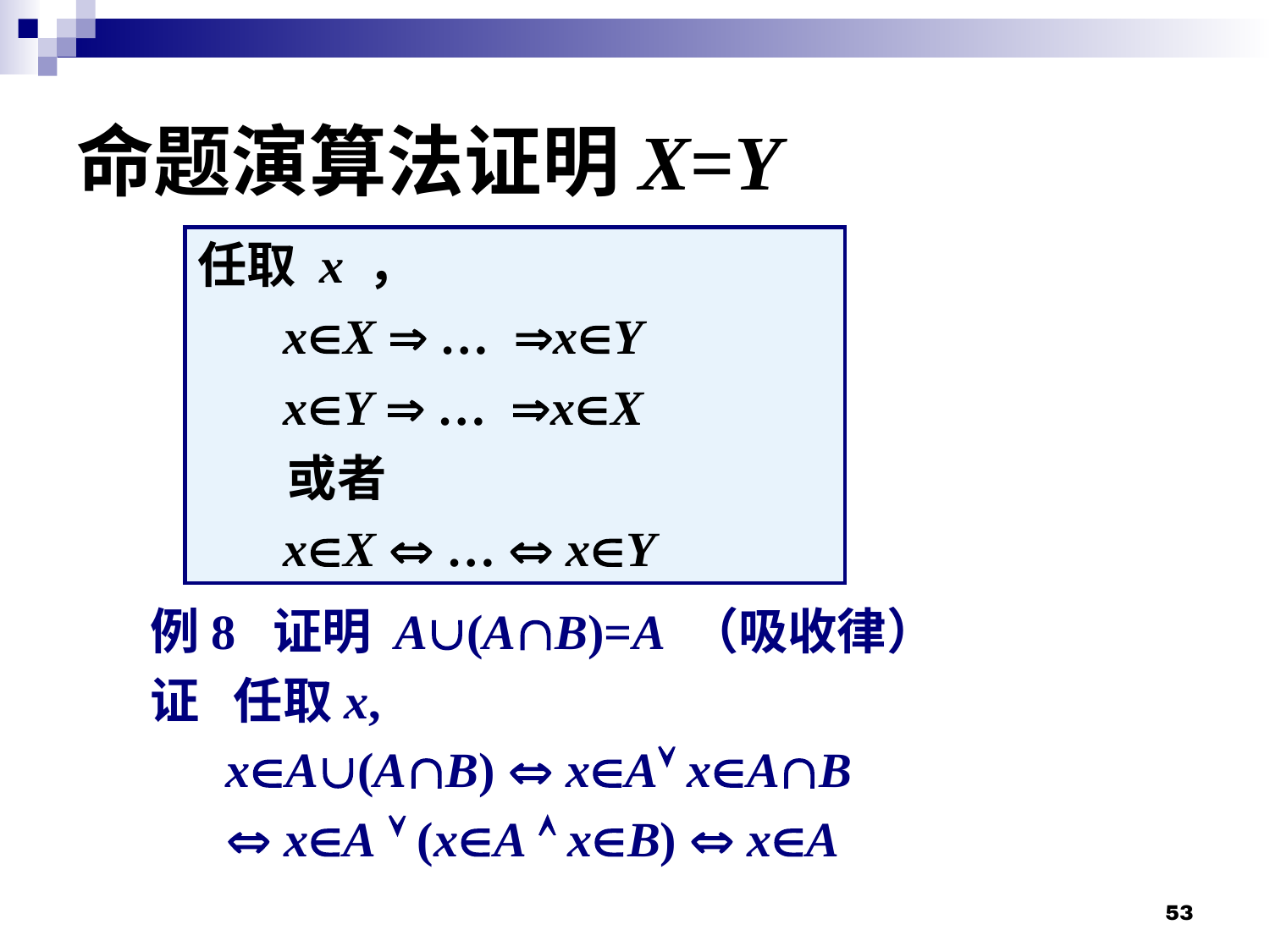

# 命题演算法证明X=Y
任取 x ，
       x∈X ⇒ …  ⇒x∈Y
       x∈Y ⇒ …  ⇒x∈X
       或者
       x∈X ⇔ … ⇔ x∈Y
 例8  证明 A∪(A∩B)=A （吸收律）
 证   任取x,
        x∈A∪(A∩B) ⇔ x∈A∨ x∈A∩B
        ⇔ x∈A ∨ (x∈A ∧ x∈B) ⇔ x∈A
53